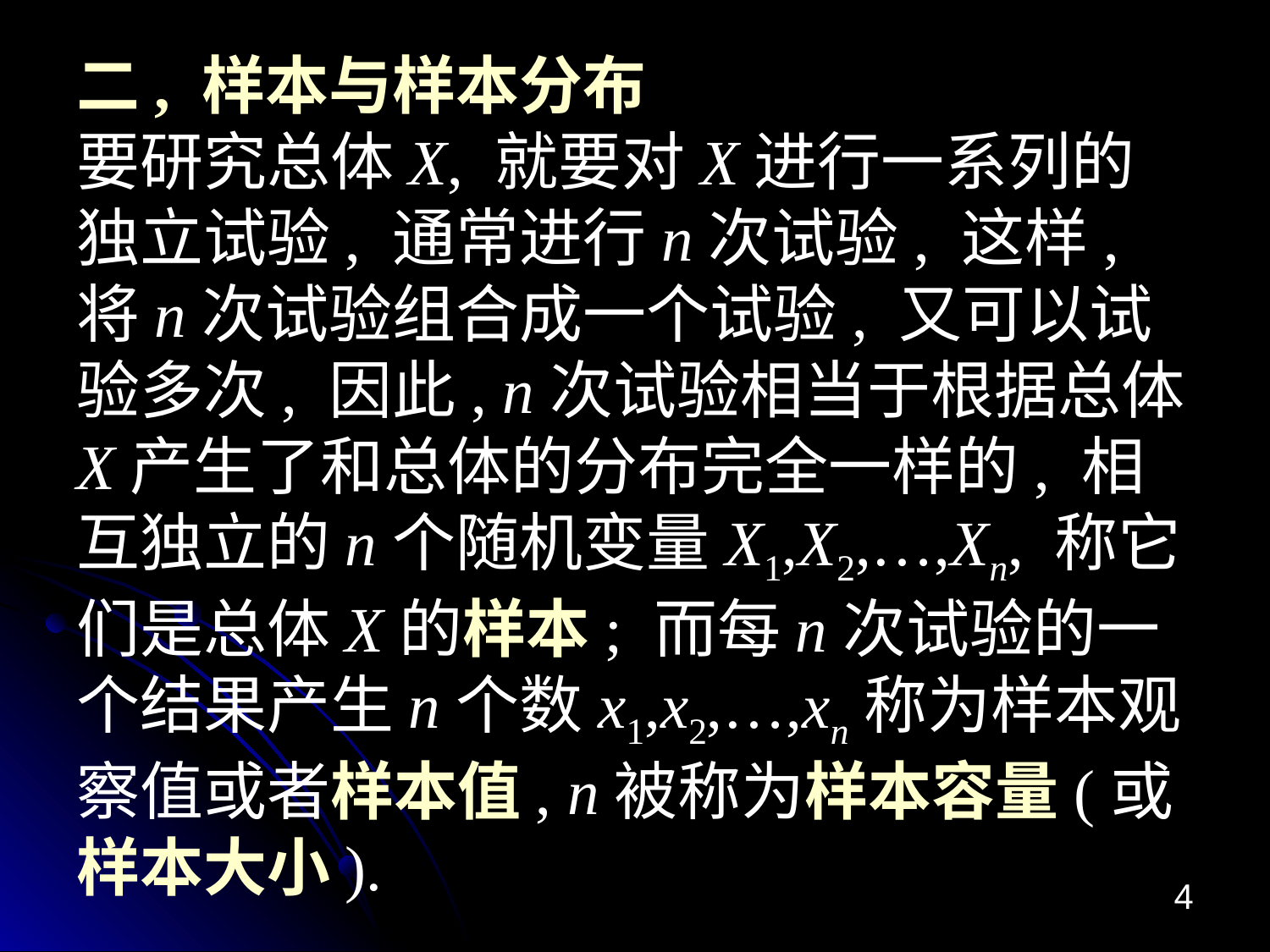

# 二, 样本与样本分布 要研究总体X, 就要对X进行一系列的独立试验, 通常进行n次试验, 这样,将n次试验组合成一个试验, 又可以试验多次, 因此, n次试验相当于根据总体X产生了和总体的分布完全一样的, 相互独立的n个随机变量X1,X2,…,Xn, 称它们是总体X的样本; 而每n次试验的一个结果产生n个数x1,x2,…,xn称为样本观察值或者样本值, n被称为样本容量(或样本大小).
4